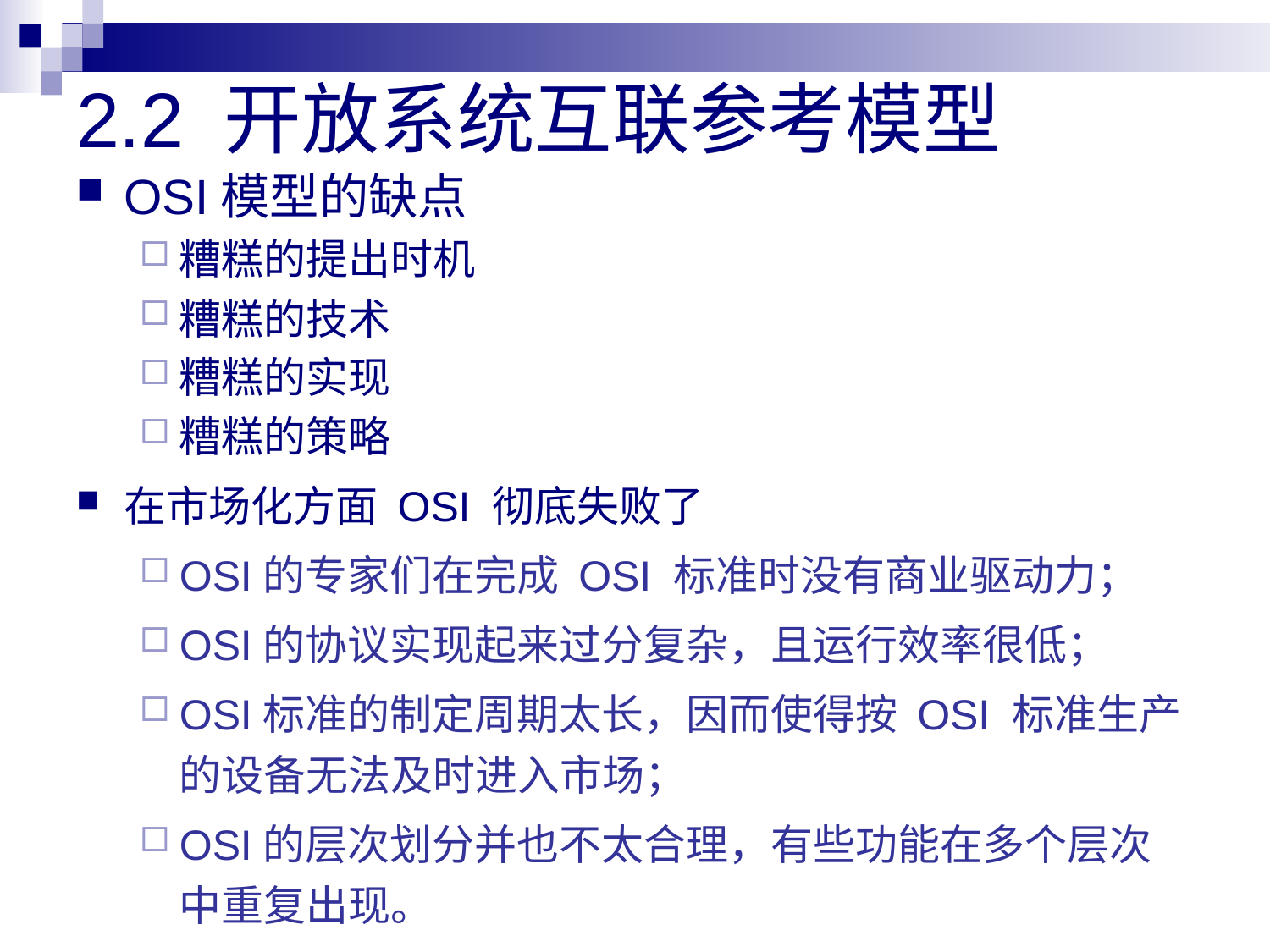

# 2.2 开放系统互联参考模型
OSI模型的缺点
糟糕的提出时机
糟糕的技术
糟糕的实现
糟糕的策略
在市场化方面 OSI 彻底失败了
OSI的专家们在完成 OSI 标准时没有商业驱动力；
OSI的协议实现起来过分复杂，且运行效率很低；
OSI标准的制定周期太长，因而使得按 OSI 标准生产的设备无法及时进入市场；
OSI的层次划分并也不太合理，有些功能在多个层次中重复出现。